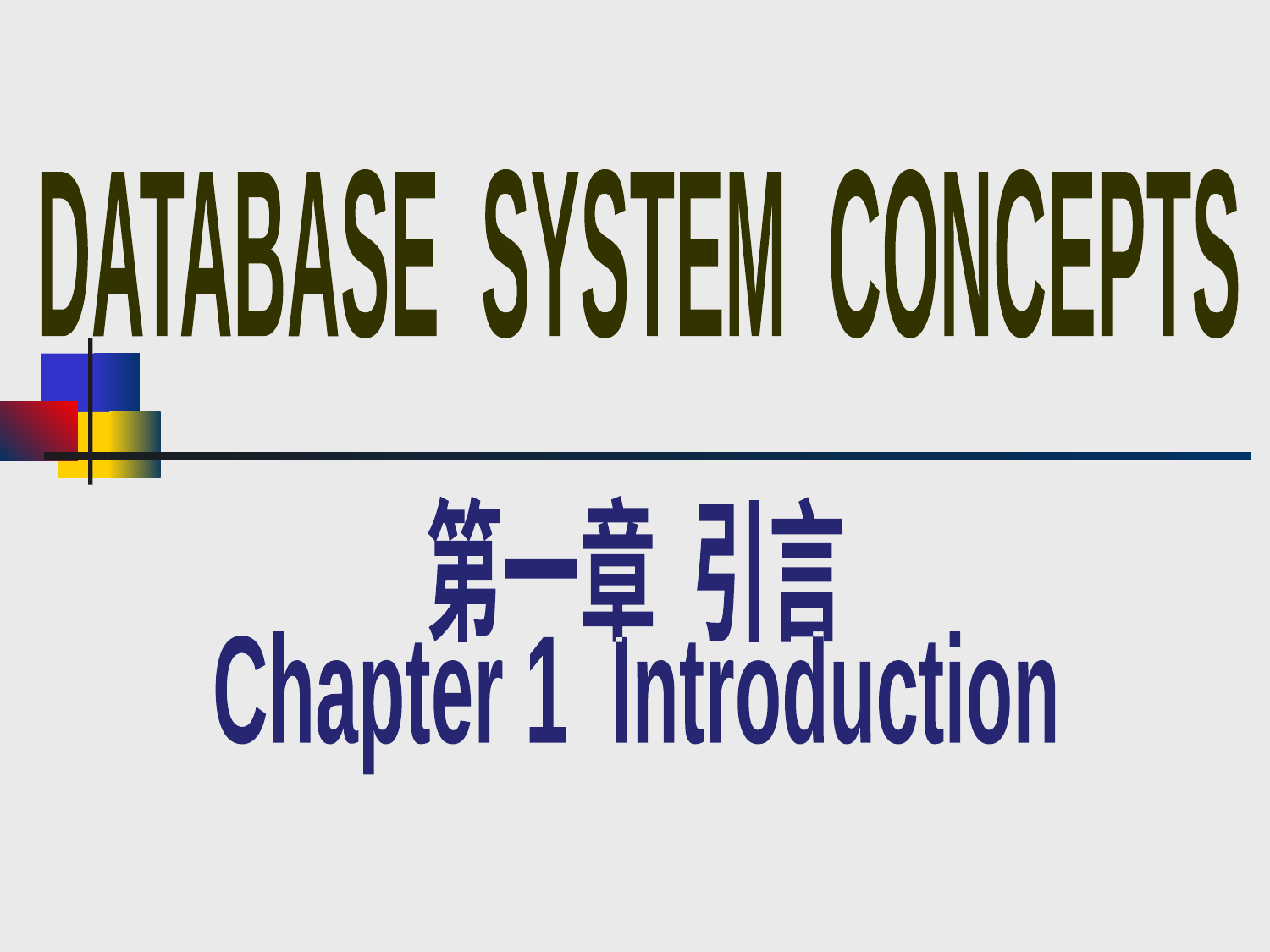

DATABASE  SYSTEM  CONCEPTS
第一章  引言
Chapter 1  Introduction